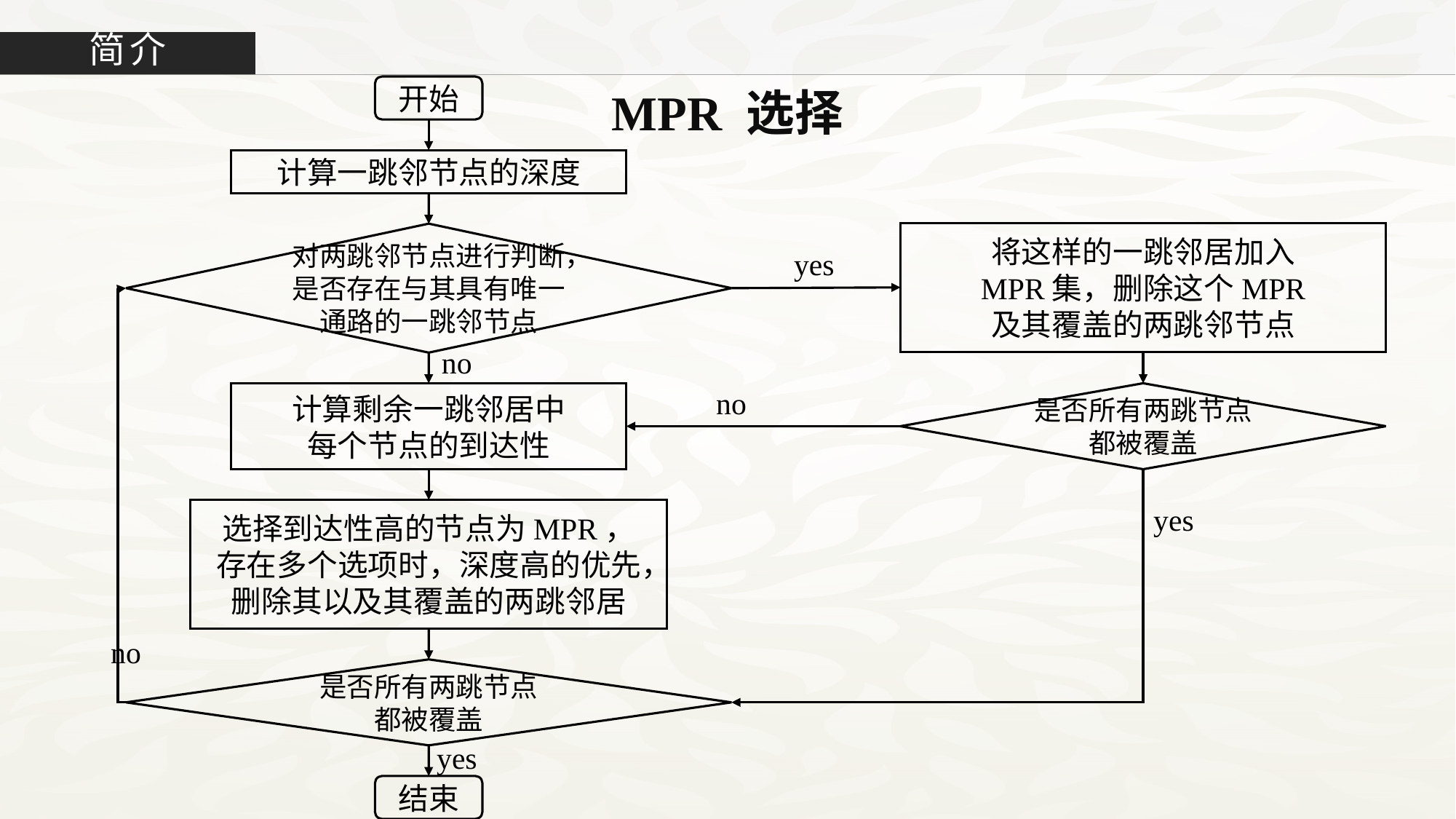

简介
开始
计算一跳邻节点的深度
将这样的一跳邻居加入
MPR集，删除这个MPR
及其覆盖的两跳邻节点
对两跳邻节点进行判断，
是否存在与其具有唯一
通路的一跳邻节点
yes
no
no
计算剩余一跳邻居中
每个节点的到达性
是否所有两跳节点
都被覆盖
yes
选择到达性高的节点为MPR，
存在多个选项时，深度高的优先，
删除其以及其覆盖的两跳邻居
no
是否所有两跳节点
都被覆盖
yes
结束
MPR 选择